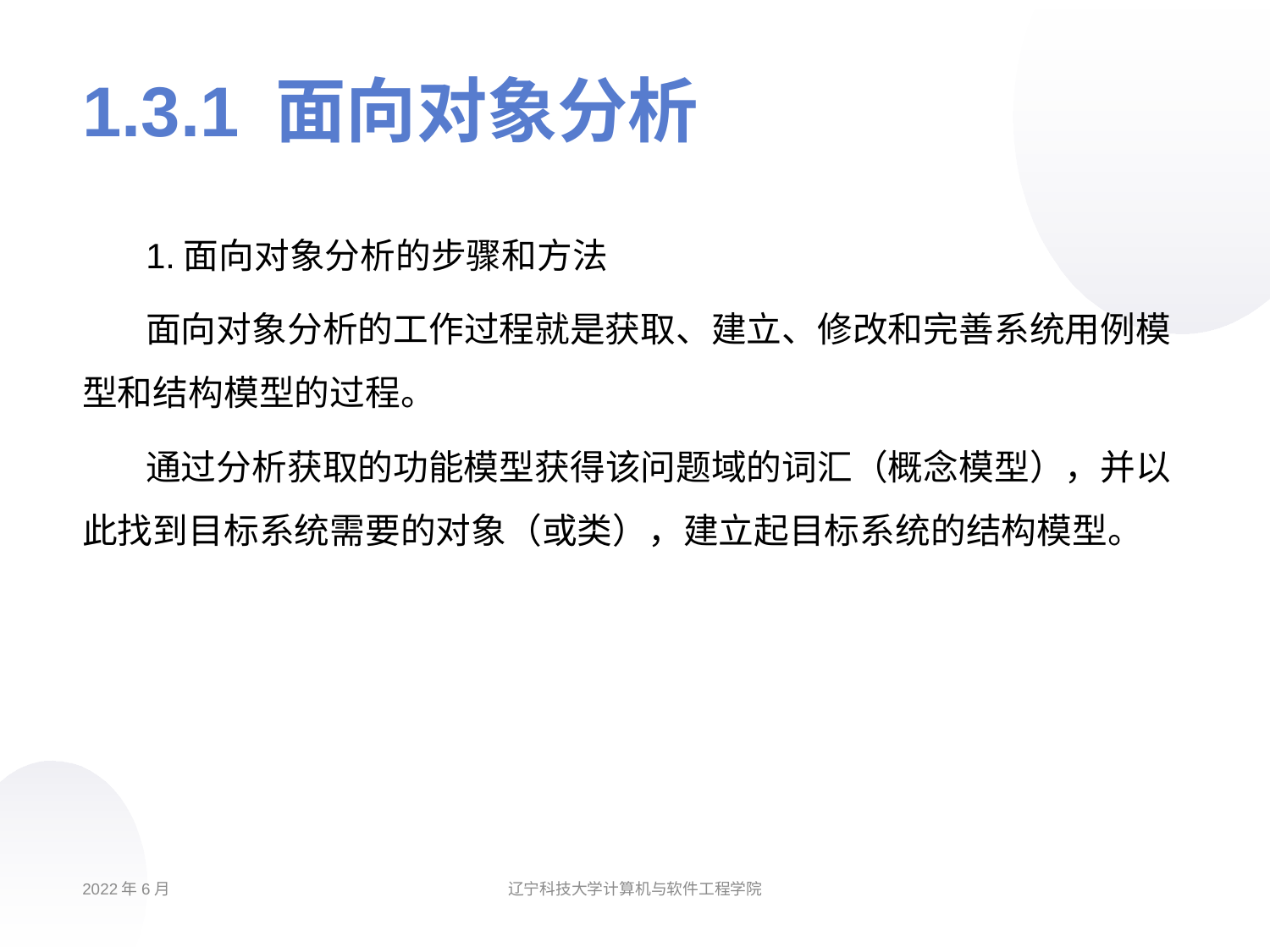

# 1.3.1 面向对象分析
1.面向对象分析的步骤和方法
面向对象分析的工作过程就是获取、建立、修改和完善系统用例模型和结构模型的过程。
通过分析获取的功能模型获得该问题域的词汇（概念模型），并以此找到目标系统需要的对象（或类），建立起目标系统的结构模型。

2022年6月
辽宁科技大学计算机与软件工程学院
161